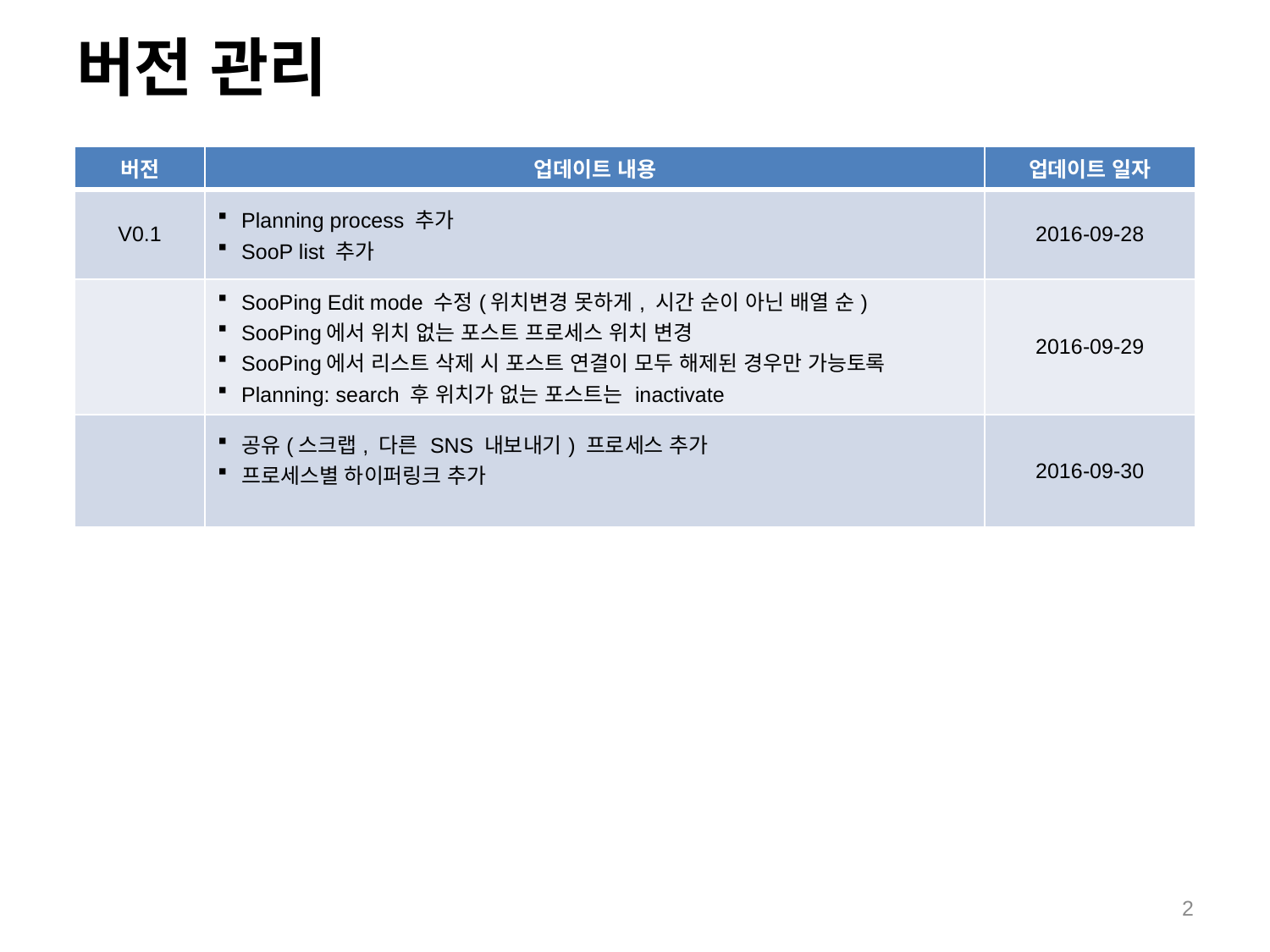

# 버전 관리
| 버전 | 업데이트 내용 | 업데이트 일자 |
| --- | --- | --- |
| V0.1 | Planning process 추가 SooP list 추가 | 2016-09-28 |
|  | SooPing Edit mode 수정(위치변경 못하게, 시간 순이 아닌 배열 순) SooPing에서 위치 없는 포스트 프로세스 위치 변경 SooPing에서 리스트 삭제 시 포스트 연결이 모두 해제된 경우만 가능토록 Planning: search 후 위치가 없는 포스트는 inactivate | 2016-09-29 |
|  | 공유(스크랩, 다른 SNS 내보내기) 프로세스 추가 프로세스별 하이퍼링크 추가 | 2016-09-30 |
2